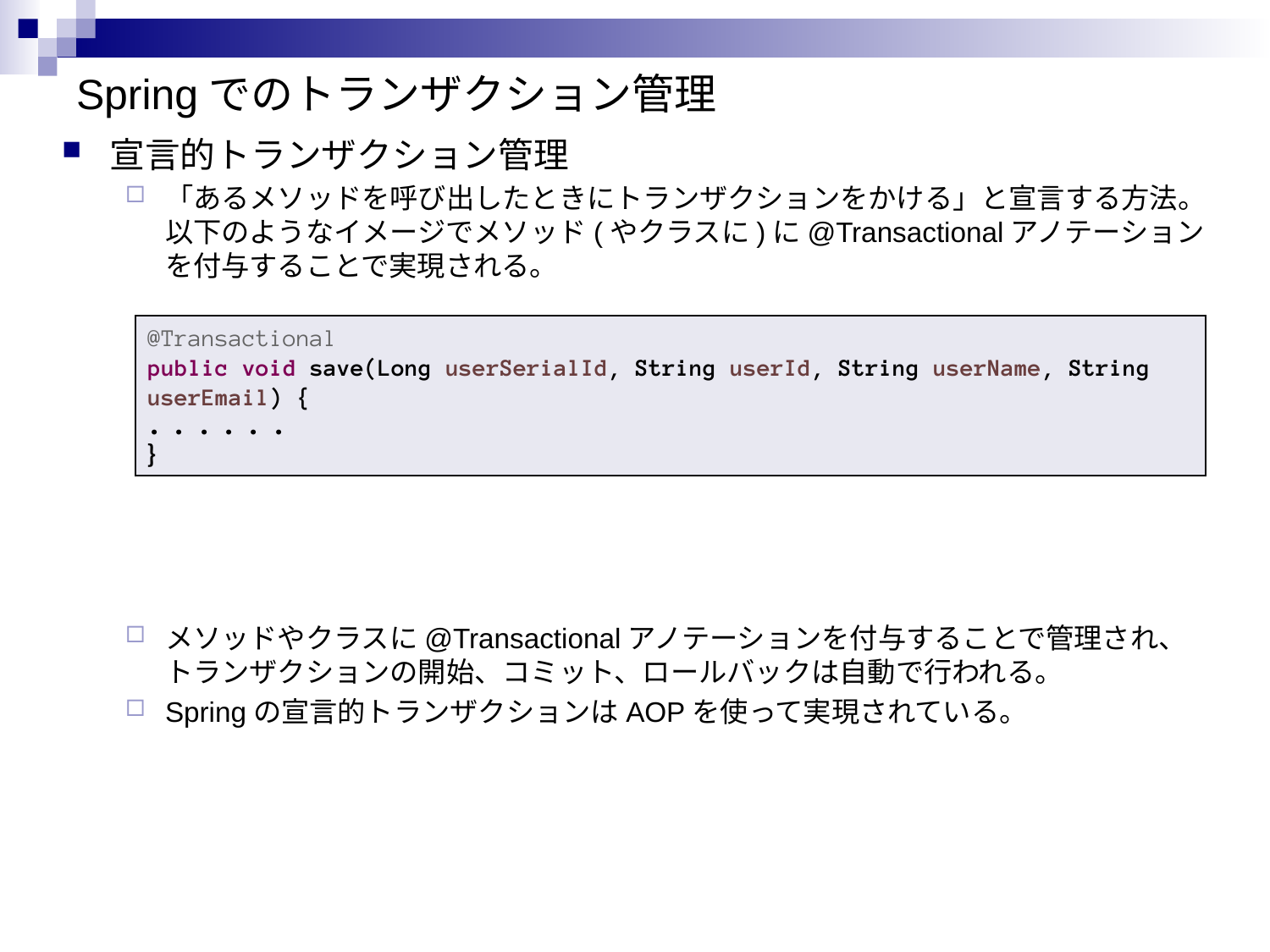

# Springでのトランザクション管理
宣言的トランザクション管理
「あるメソッドを呼び出したときにトランザクションをかける」と宣言する方法。以下のようなイメージでメソッド(やクラスに)に@Transactionalアノテーションを付与することで実現される。

メソッドやクラスに@Transactionalアノテーションを付与することで管理され、トランザクションの開始、コミット、ロールバックは自動で行われる。
Springの宣言的トランザクションはAOPを使って実現されている。
@Transactional
public void save(Long userSerialId, String userId, String userName, String userEmail) {
．．．．．．
｝